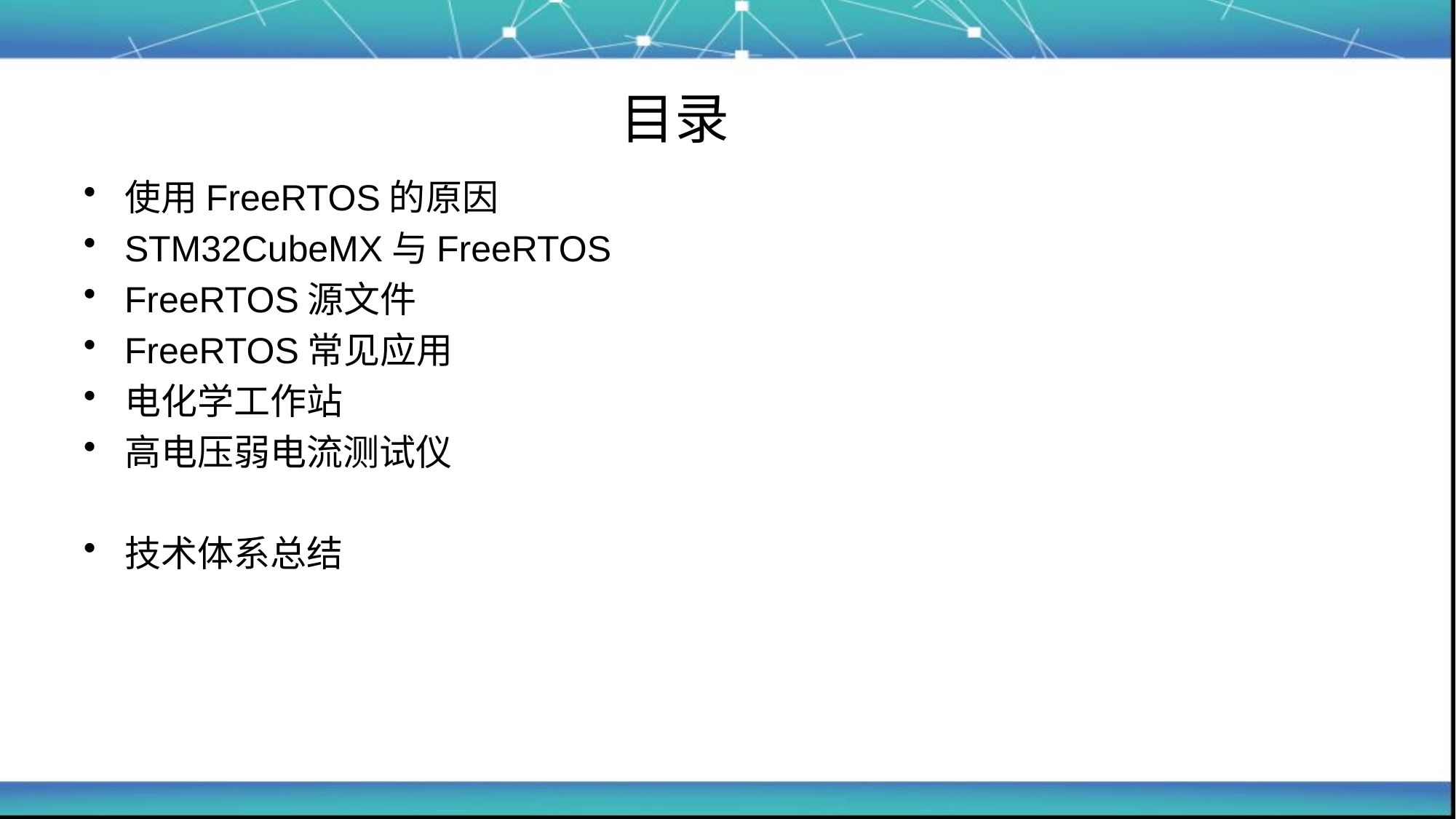

# 目录
使用FreeRTOS的原因
STM32CubeMX与FreeRTOS
FreeRTOS源文件
FreeRTOS常见应用
电化学工作站
高电压弱电流测试仪

技术体系总结